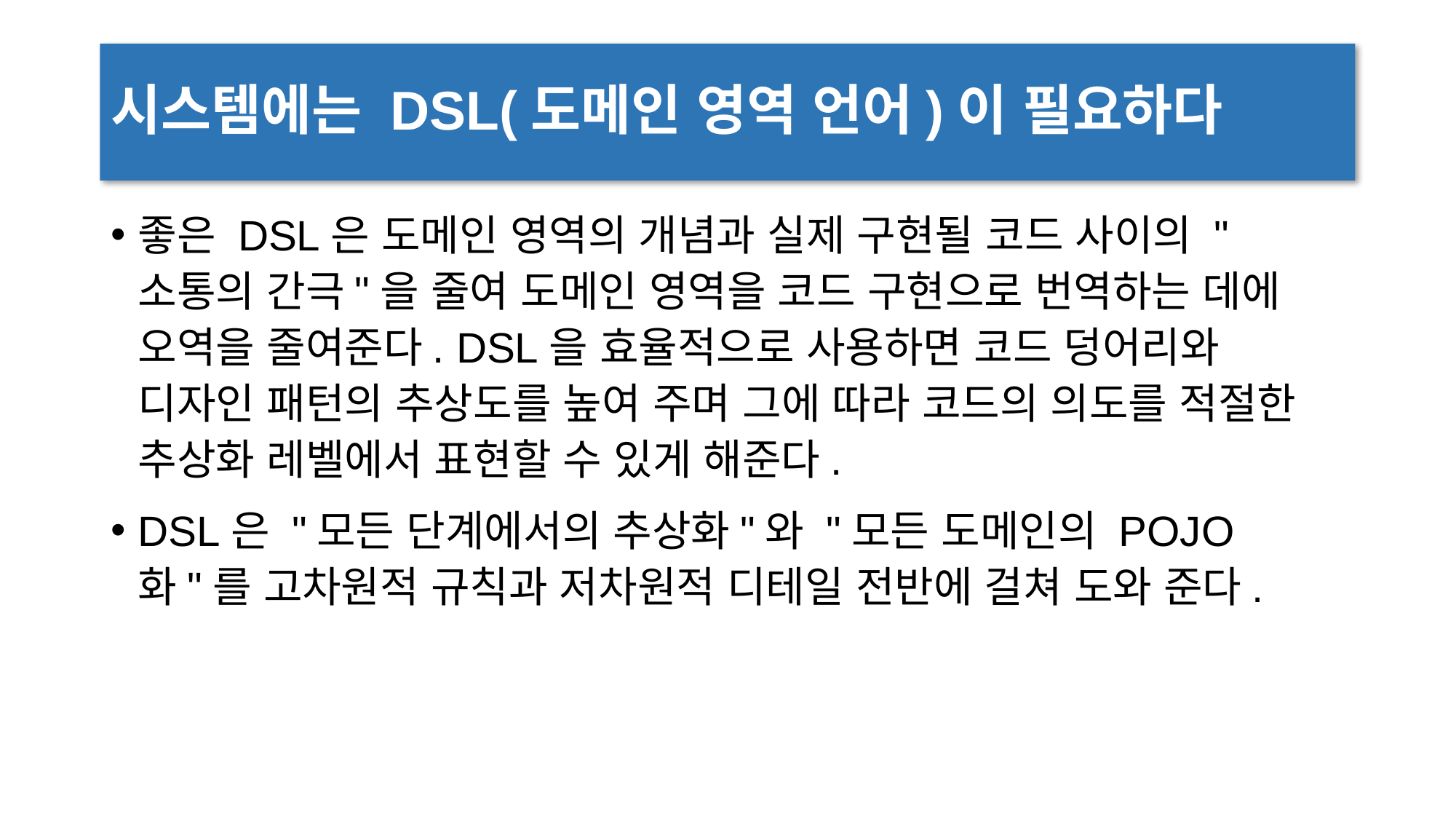

# 시스템에는 DSL(도메인 영역 언어)이 필요하다
좋은 DSL은 도메인 영역의 개념과 실제 구현될 코드 사이의 "소통의 간극"을 줄여 도메인 영역을 코드 구현으로 번역하는 데에 오역을 줄여준다. DSL을 효율적으로 사용하면 코드 덩어리와 디자인 패턴의 추상도를 높여 주며 그에 따라 코드의 의도를 적절한 추상화 레벨에서 표현할 수 있게 해준다.
DSL은 "모든 단계에서의 추상화"와 "모든 도메인의 POJO화"를 고차원적 규칙과 저차원적 디테일 전반에 걸쳐 도와 준다.